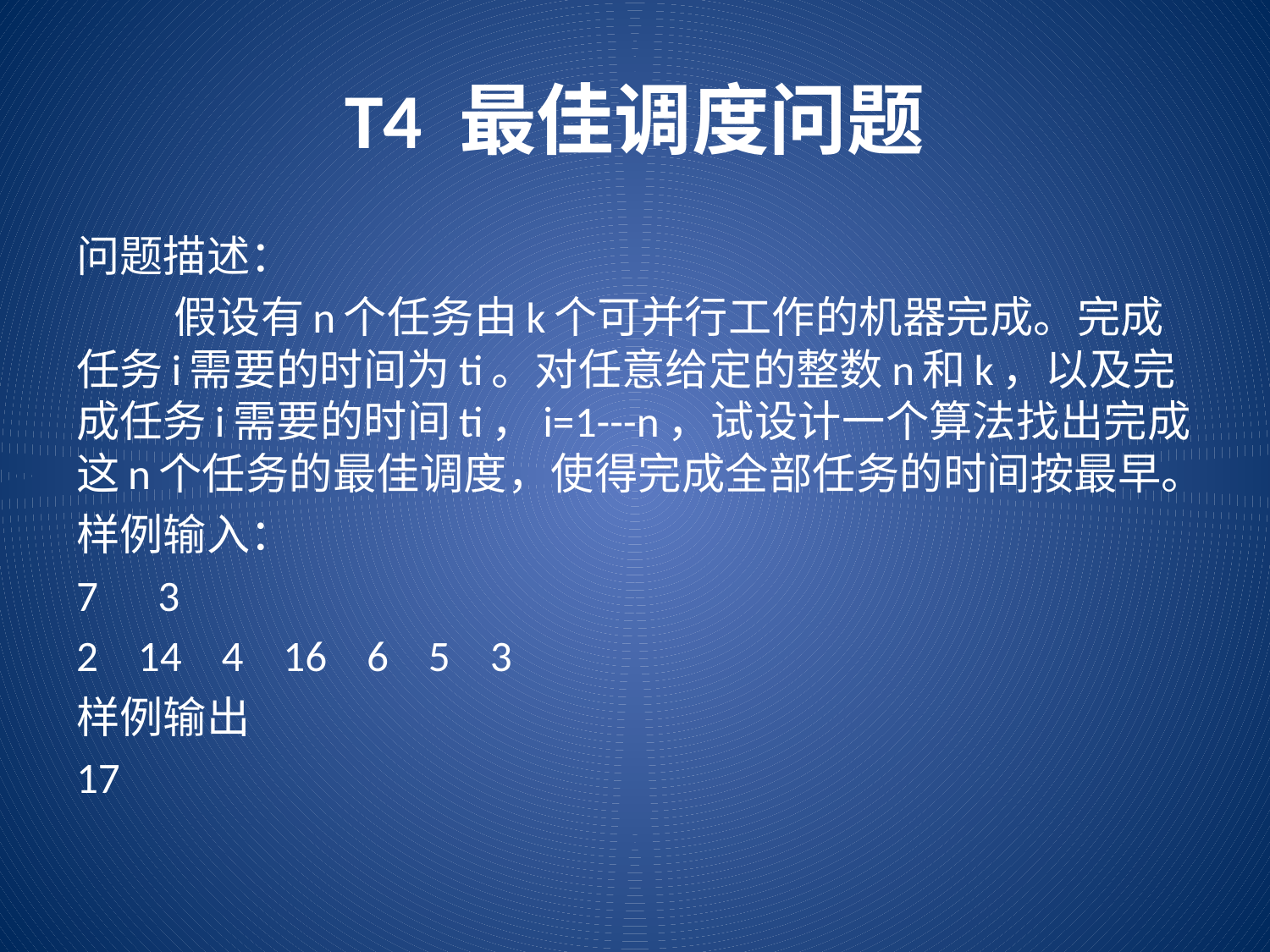

# T4 最佳调度问题
问题描述：
	假设有n个任务由k个可并行工作的机器完成。完成任务i需要的时间为ti。对任意给定的整数n和k，以及完成任务i需要的时间ti，i=1---n，试设计一个算法找出完成这n个任务的最佳调度，使得完成全部任务的时间按最早。
样例输入：
7      3
2    14    4    16    6    5    3
样例输出
17